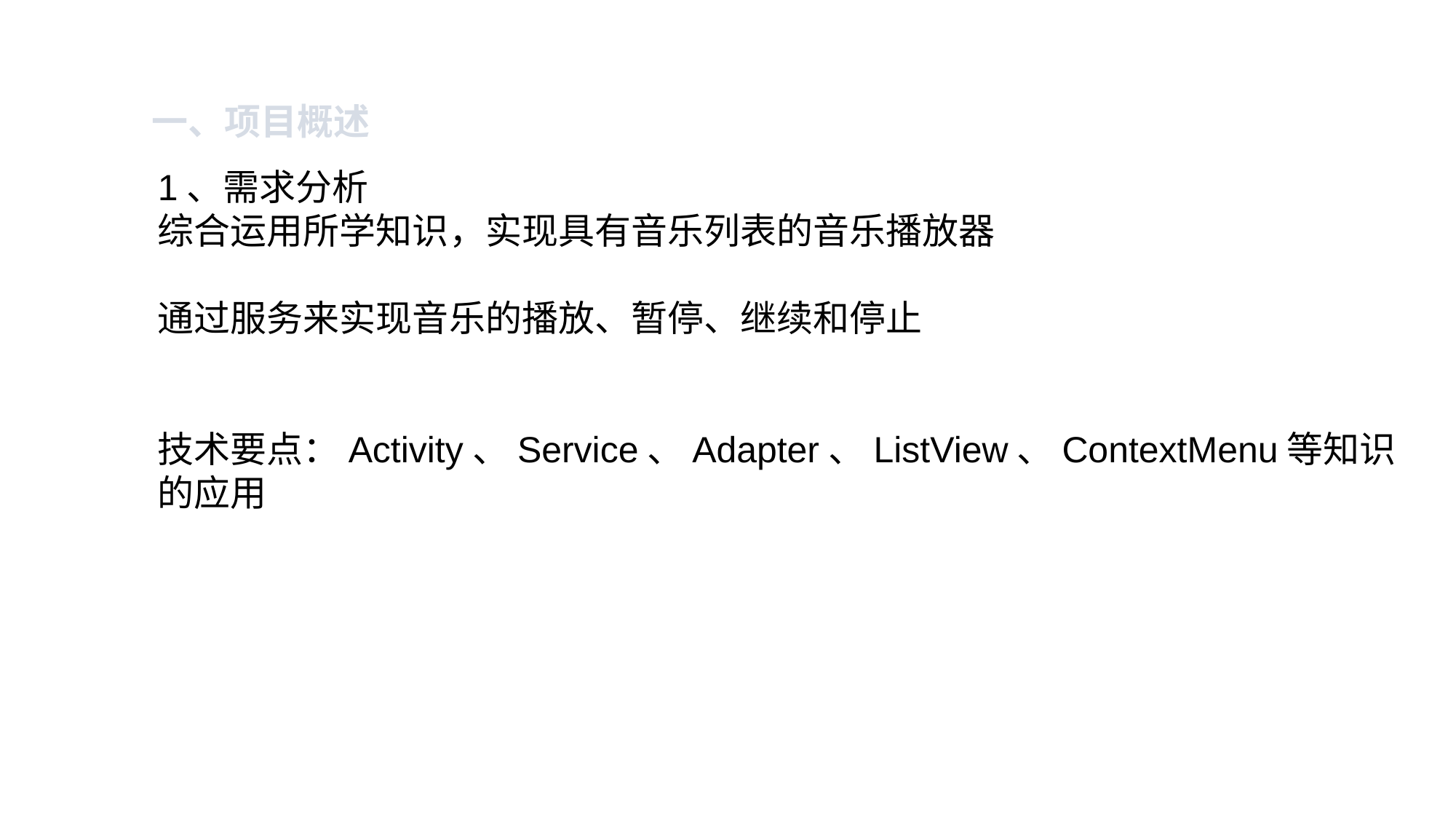

一、项目概述
1、需求分析
综合运用所学知识，实现具有音乐列表的音乐播放器

通过服务来实现音乐的播放、暂停、继续和停止

技术要点：Activity、Service、Adapter、ListView、ContextMenu等知识的应用